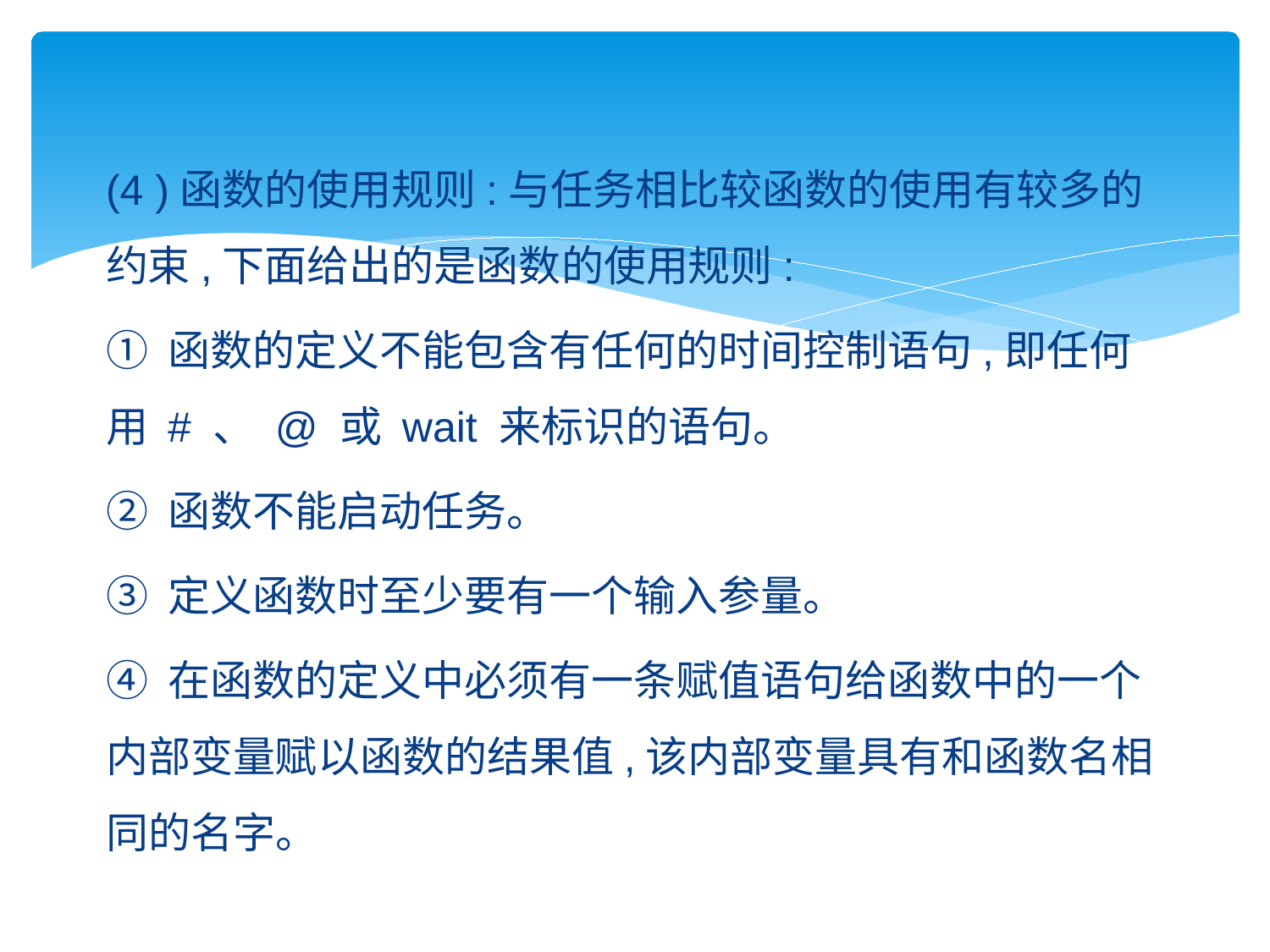

(4 )函数的使用规则:与任务相比较函数的使用有较多的约束,下面给出的是函数的使用规则:
① 函数的定义不能包含有任何的时间控制语句,即任何用 # 、 @ 或 wait 来标识的语句。
② 函数不能启动任务。
③ 定义函数时至少要有一个输入参量。
④ 在函数的定义中必须有一条赋值语句给函数中的一个内部变量赋以函数的结果值,该内部变量具有和函数名相同的名字。